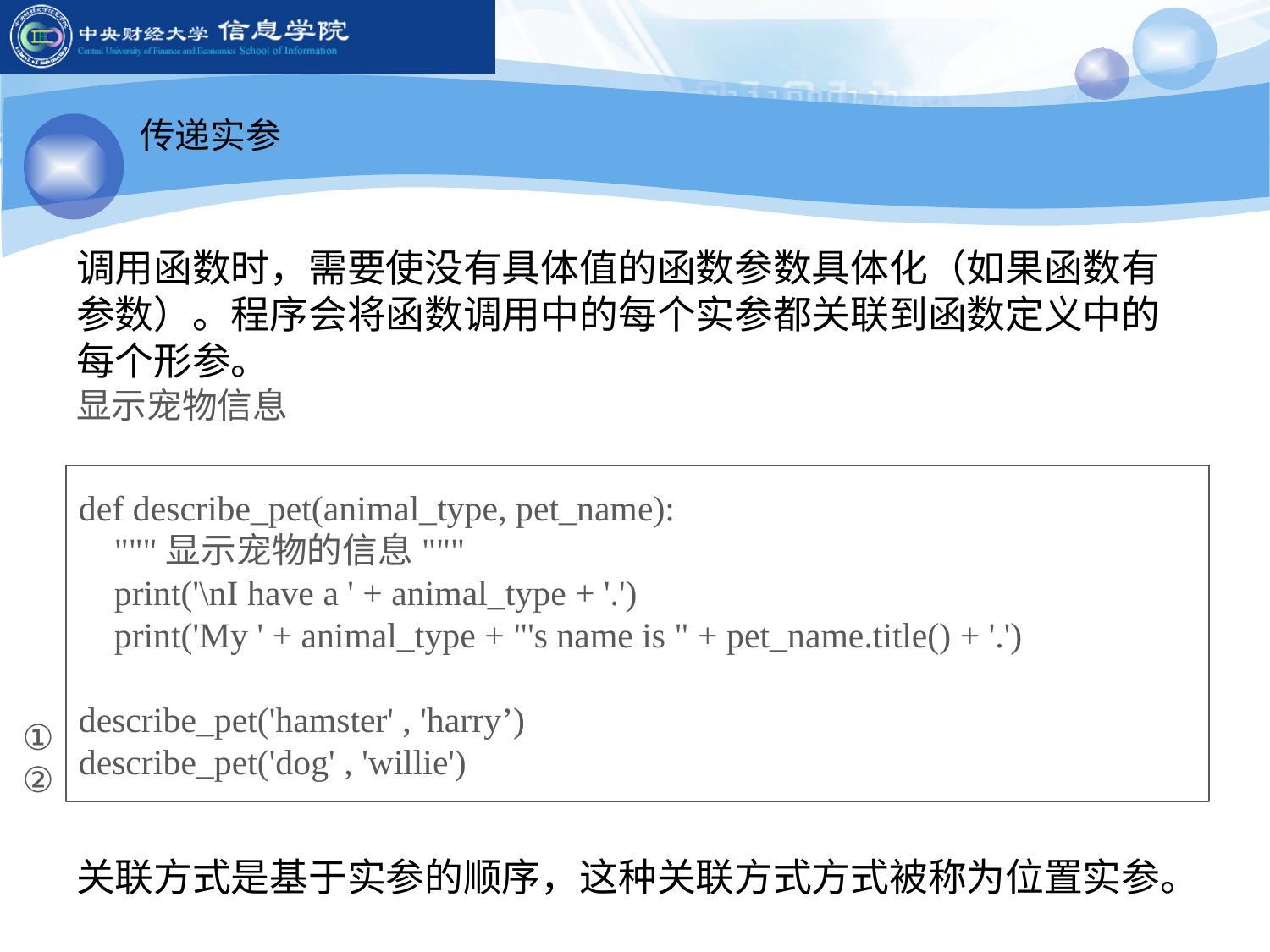

传递实参
调用函数时，需要使没有具体值的函数参数具体化（如果函数有参数）。程序会将函数调用中的每个实参都关联到函数定义中的每个形参。
显示宠物信息

关联方式是基于实参的顺序，这种关联方式方式被称为位置实参。
def describe_pet(animal_type, pet_name):
    """显示宠物的信息"""
    print('\nI have a ' + animal_type + '.')
    print('My ' + animal_type + "'s name is " + pet_name.title() + '.')

describe_pet('hamster' , 'harry’)
describe_pet('dog' , 'willie')
①
②